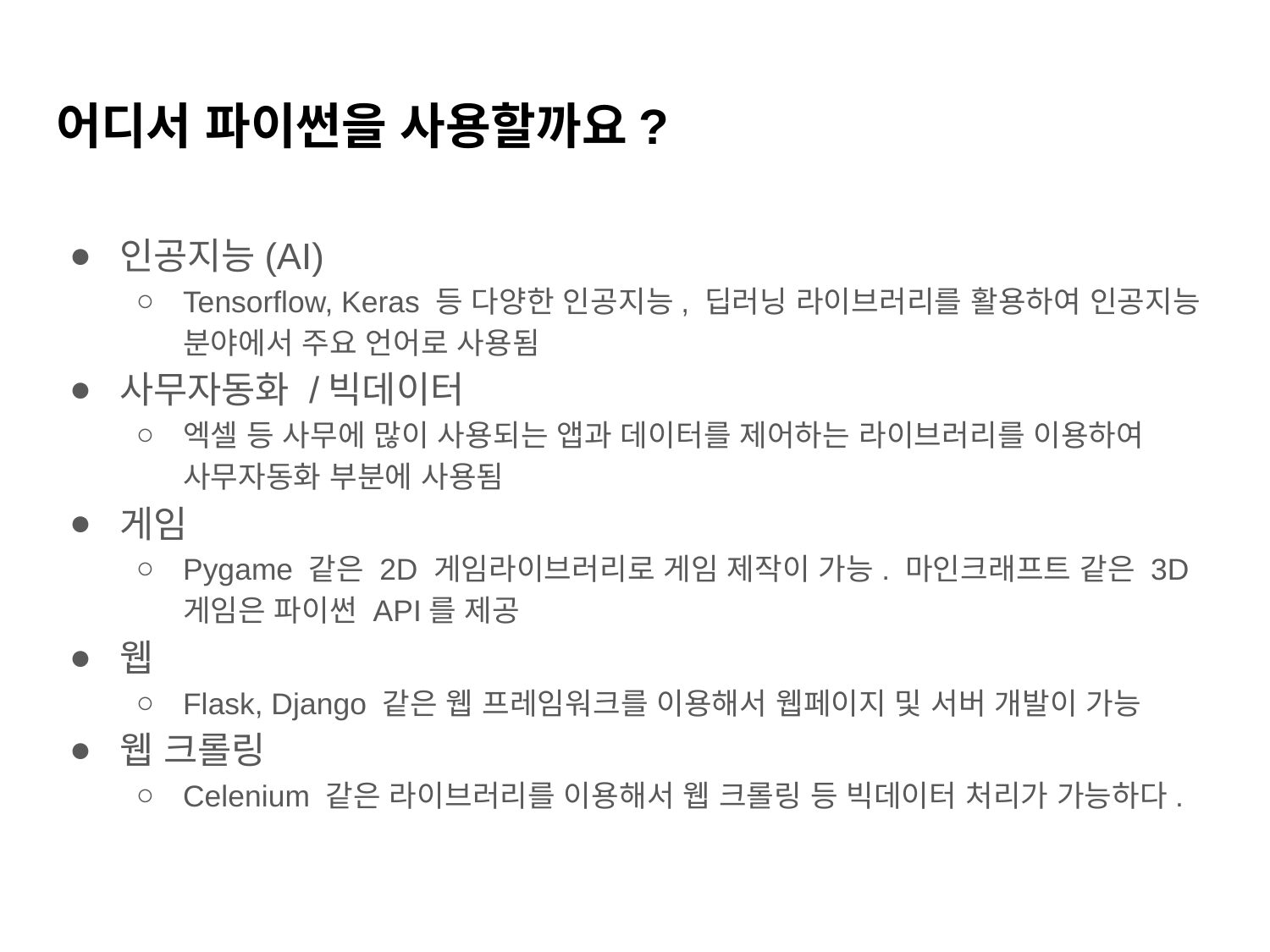

# 어디서 파이썬을 사용할까요?
인공지능(AI)
Tensorflow, Keras 등 다양한 인공지능, 딥러닝 라이브러리를 활용하여 인공지능 분야에서 주요 언어로 사용됨
사무자동화 /빅데이터
엑셀 등 사무에 많이 사용되는 앱과 데이터를 제어하는 라이브러리를 이용하여 사무자동화 부분에 사용됨
게임
Pygame 같은 2D 게임라이브러리로 게임 제작이 가능. 마인크래프트 같은 3D게임은 파이썬 API를 제공
웹
Flask, Django 같은 웹 프레임워크를 이용해서 웹페이지 및 서버 개발이 가능
웹 크롤링
Celenium 같은 라이브러리를 이용해서 웹 크롤링 등 빅데이터 처리가 가능하다.